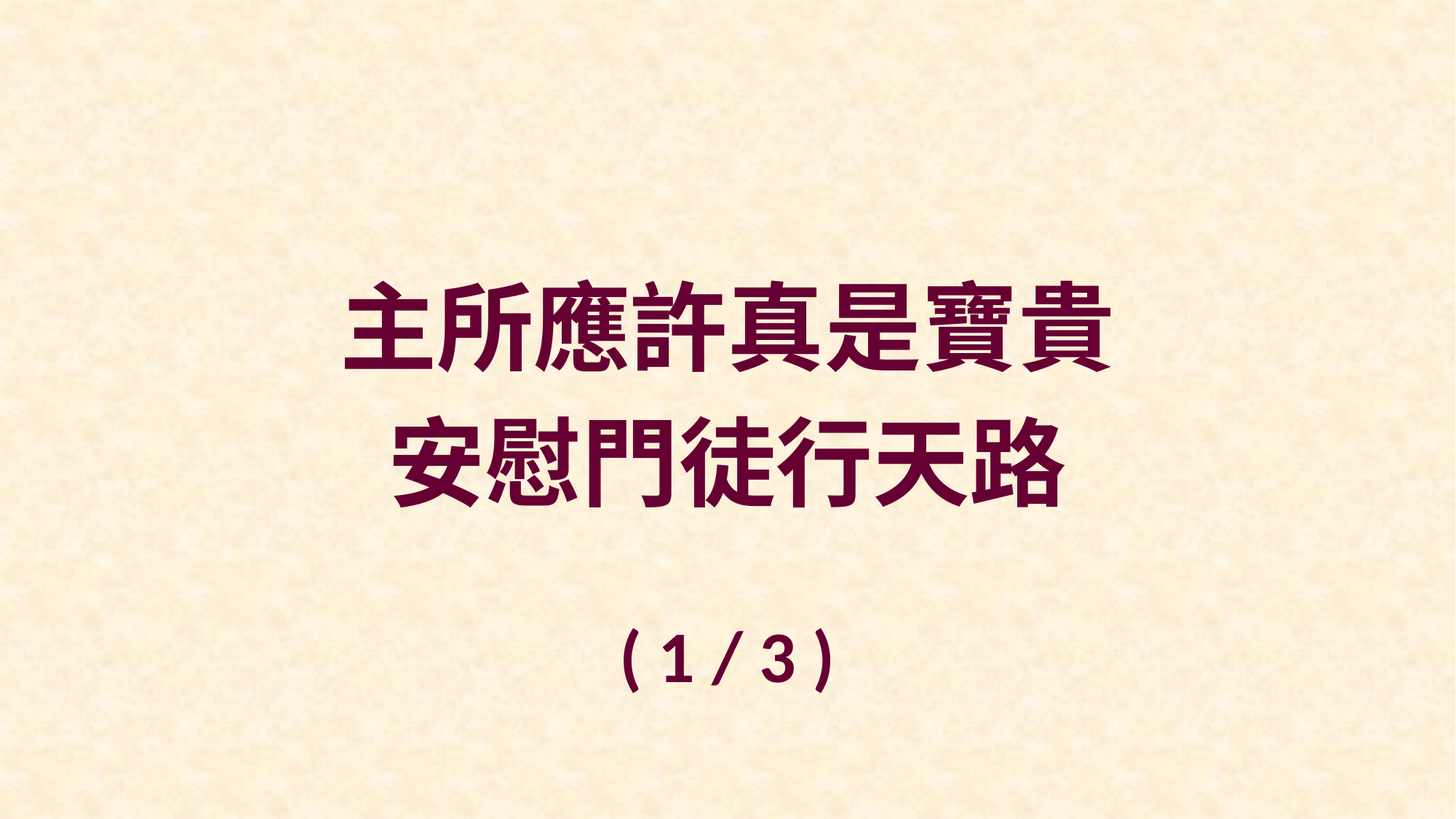

主所應許真是寶貴
安慰門徒行天路
( 1 / 3 )